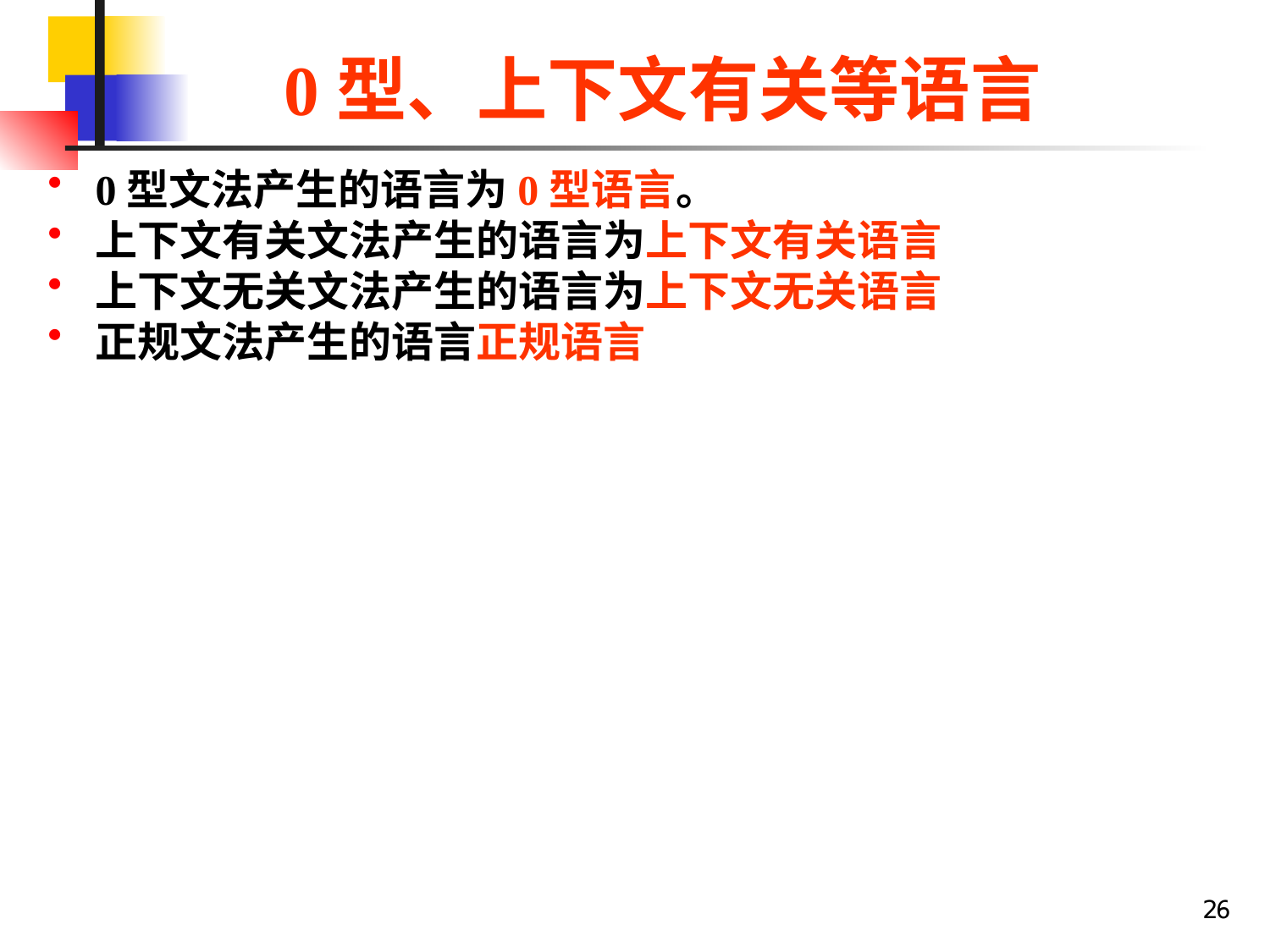

# 0型、上下文有关等语言
0型文法产生的语言为0型语言。
上下文有关文法产生的语言为上下文有关语言
上下文无关文法产生的语言为上下文无关语言
正规文法产生的语言正规语言

26